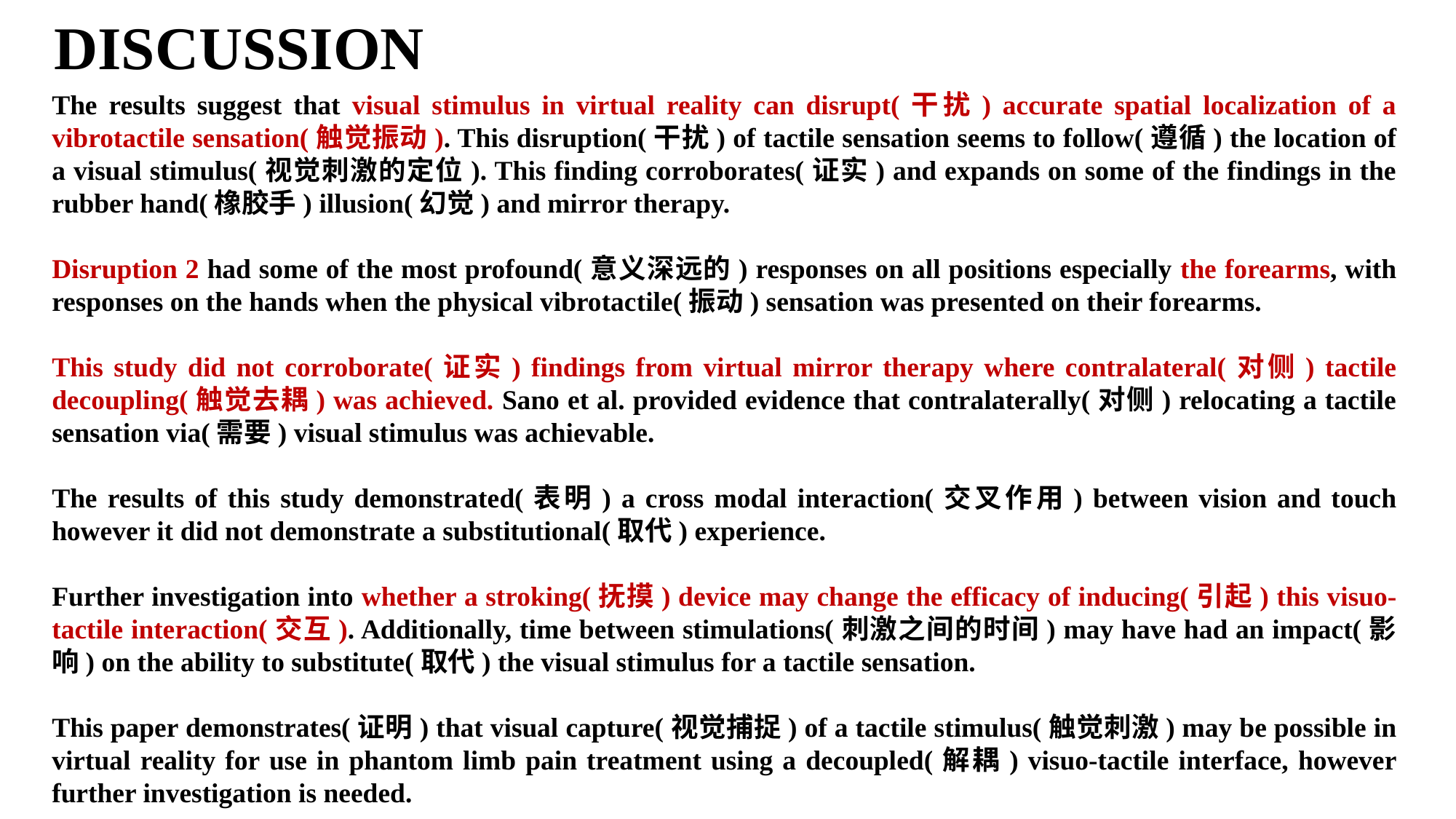

DISCUSSION
The results suggest that visual stimulus in virtual reality can disrupt(干扰) accurate spatial localization of a vibrotactile sensation(触觉振动). This disruption(干扰) of tactile sensation seems to follow(遵循) the location of a visual stimulus(视觉刺激的定位). This finding corroborates(证实) and expands on some of the findings in the rubber hand(橡胶手) illusion(幻觉) and mirror therapy.

Disruption 2 had some of the most profound(意义深远的) responses on all positions especially the forearms, with responses on the hands when the physical vibrotactile(振动) sensation was presented on their forearms.

This study did not corroborate(证实) findings from virtual mirror therapy where contralateral(对侧) tactile decoupling(触觉去耦) was achieved. Sano et al. provided evidence that contralaterally(对侧) relocating a tactile sensation via(需要) visual stimulus was achievable.

The results of this study demonstrated(表明) a cross modal interaction(交叉作用) between vision and touch however it did not demonstrate a substitutional(取代) experience.

Further investigation into whether a stroking(抚摸) device may change the efficacy of inducing(引起) this visuo-tactile interaction(交互). Additionally, time between stimulations(刺激之间的时间) may have had an impact(影响) on the ability to substitute(取代) the visual stimulus for a tactile sensation.

This paper demonstrates(证明) that visual capture(视觉捕捉) of a tactile stimulus(触觉刺激) may be possible in virtual reality for use in phantom limb pain treatment using a decoupled(解耦) visuo-tactile interface, however further investigation is needed.